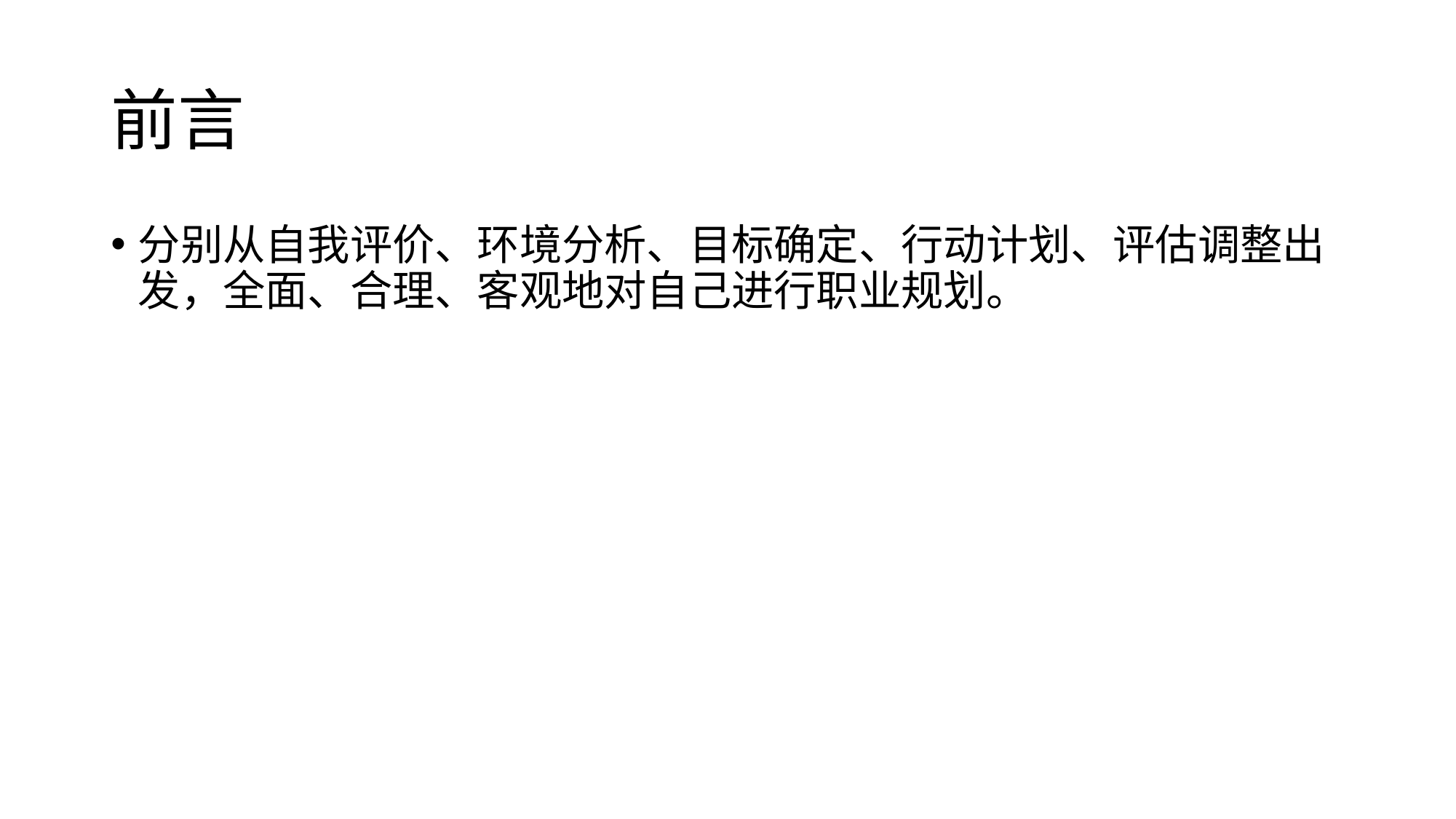

# 前言
分别从自我评价、环境分析、目标确定、行动计划、评估调整出发，全面、合理、客观地对自己进行职业规划。